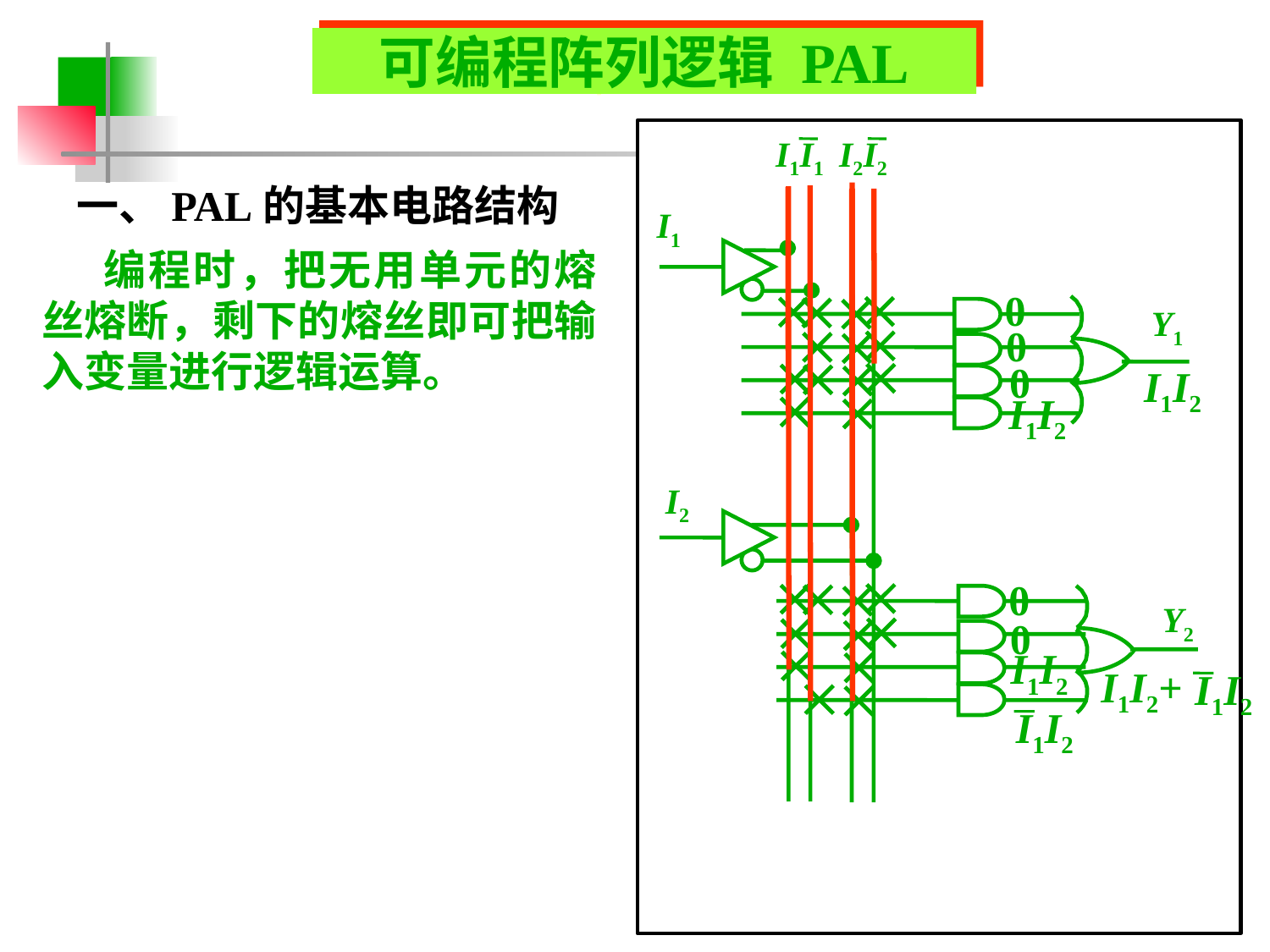

可编程阵列逻辑 PAL
# 例子

I1I1   I2I2

一、PAL的基本电路结构

I1

    编程时，把无用单元的熔丝熔断，剩下的熔丝即可把输入变量进行逻辑运算。

                     0
×
×
×
×

Y1
                     0

×
×
×
×
×
×
                     0
×
          I1I2

×
×
                     I1I2
I2

                     0
×
×
×
×

Y2

×
×
×
                     0
×
×
                     I1I2

I1I2+
                     I1I2

×
×
                     I1I2